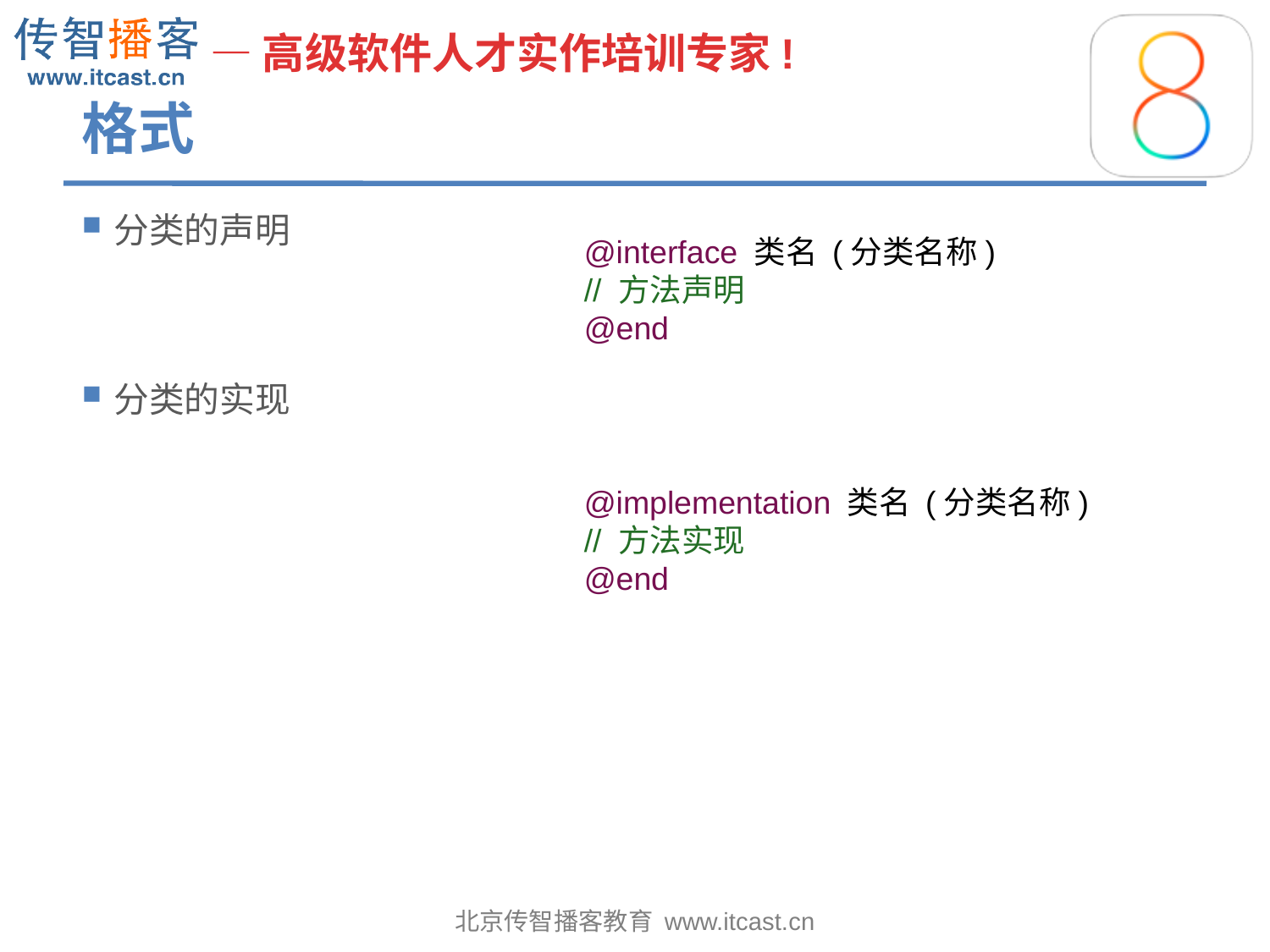

# 格式
分类的声明

分类的实现

@interface 类名 (分类名称)
// 方法声明
@end
@implementation 类名 (分类名称)
// 方法实现
@end